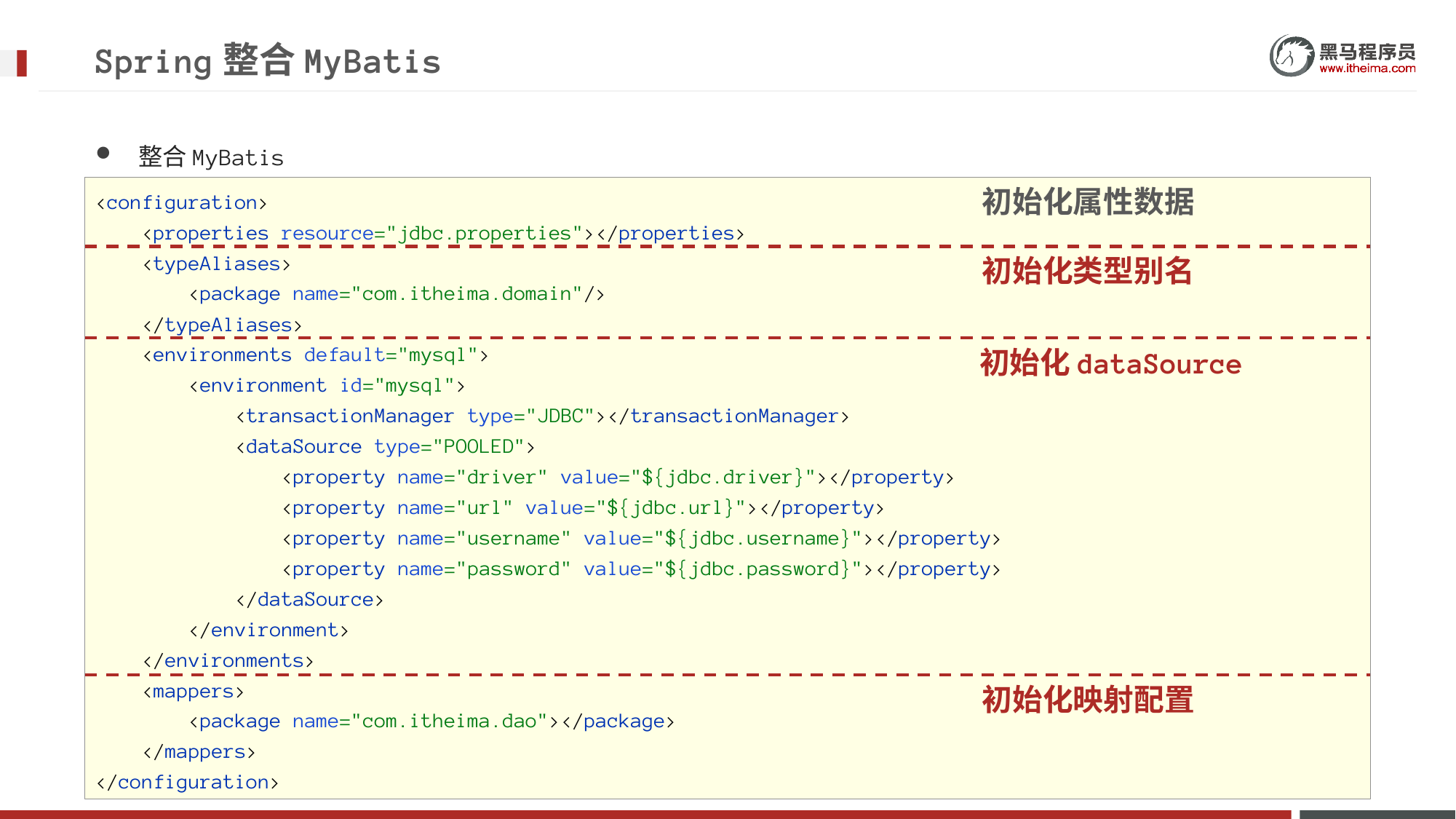

Spring整合MyBatis
整合MyBatis
<configuration>
    <properties resource="jdbc.properties"></properties>
    <typeAliases>
        <package name="com.itheima.domain"/>
    </typeAliases>
    <environments default="mysql">
        <environment id="mysql">
            <transactionManager type="JDBC"></transactionManager>
            <dataSource type="POOLED">
                <property name="driver" value="${jdbc.driver}"></property>
                <property name="url" value="${jdbc.url}"></property>
                <property name="username" value="${jdbc.username}"></property>
                <property name="password" value="${jdbc.password}"></property>
            </dataSource>
        </environment>
    </environments>
    <mappers>
        <package name="com.itheima.dao"></package>
    </mappers>
</configuration>
初始化属性数据
初始化类型别名
初始化dataSource
初始化映射配置